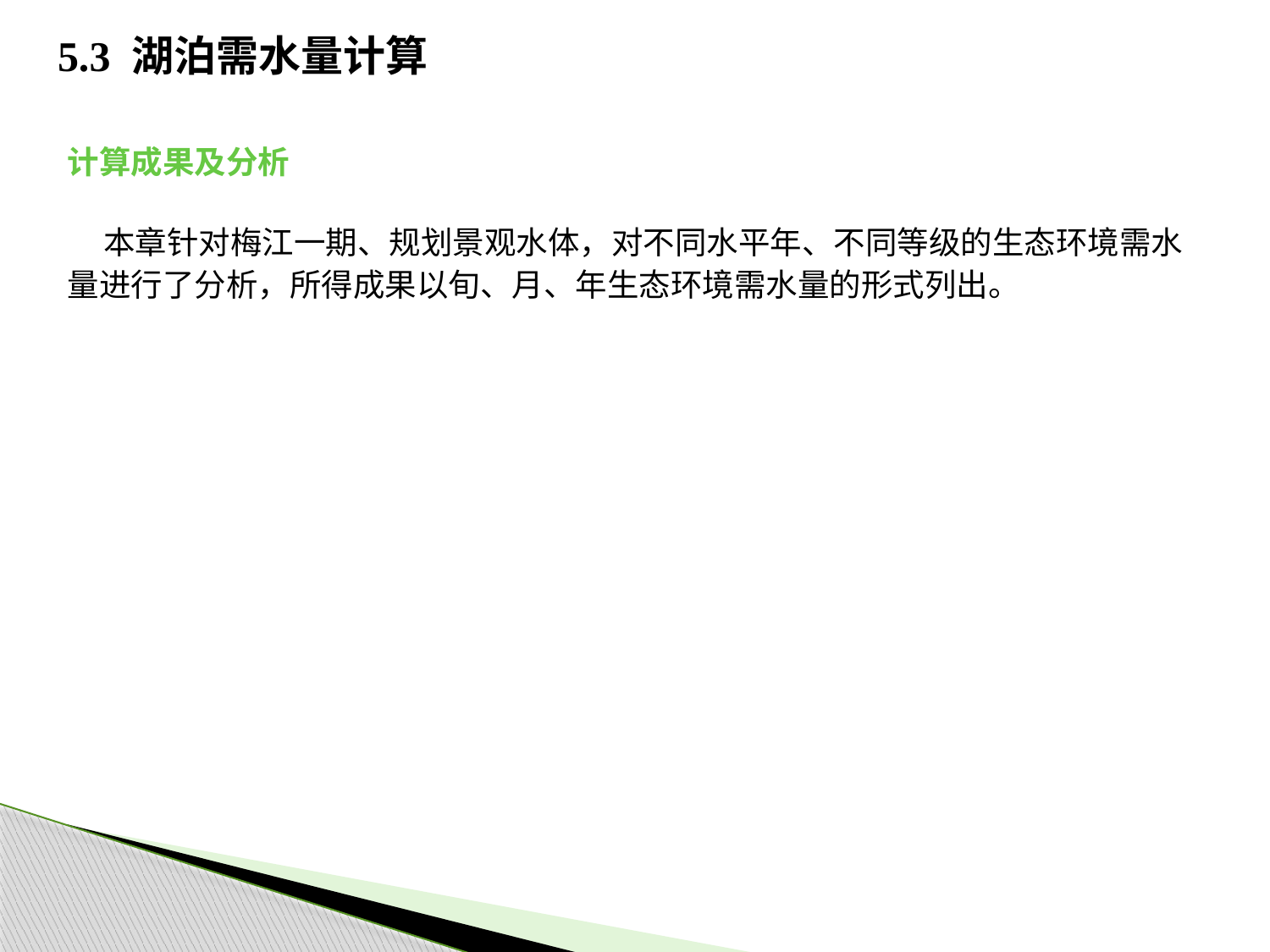

# 5.3 湖泊需水量计算
计算成果及分析

    本章针对梅江一期、规划景观水体，对不同水平年、不同等级的生态环境需水量进行了分析，所得成果以旬、月、年生态环境需水量的形式列出。